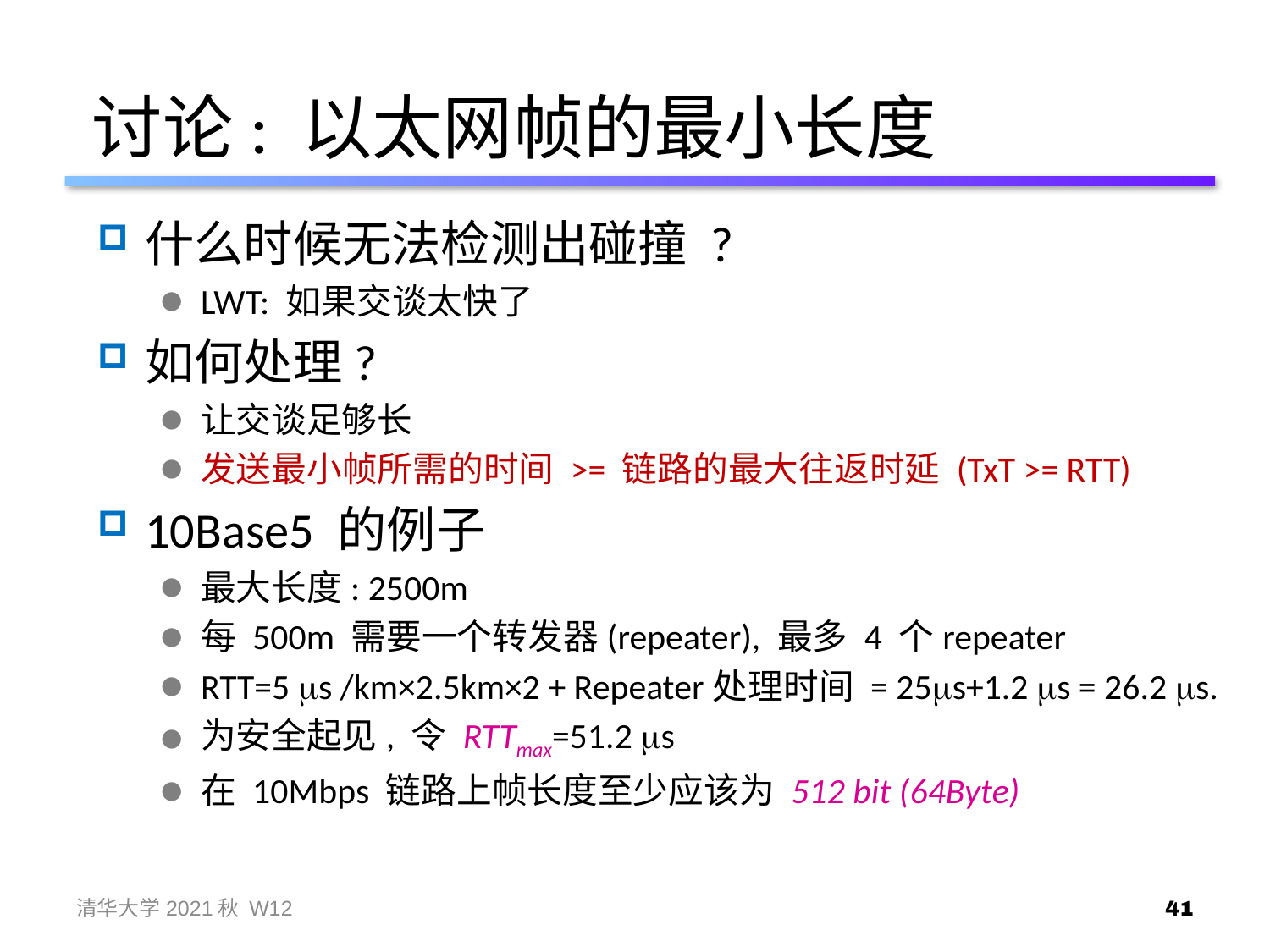

# 讨论: 以太网帧的最小长度
什么时候无法检测出碰撞 ?
LWT: 如果交谈太快了
如何处理?
让交谈足够长
发送最小帧所需的时间 >= 链路的最大往返时延 (TxT >= RTT)
10Base5 的例子
最大长度: 2500m
每 500m 需要一个转发器(repeater), 最多 4 个repeater
RTT=5 μs /km×2.5km×2 + Repeater处理时间 = 25μs+1.2 μs = 26.2 μs.
为安全起见, 令 RTTmax=51.2 μs
在 10Mbps 链路上帧长度至少应该为 512 bit (64Byte)
清华大学2021秋 W12
41